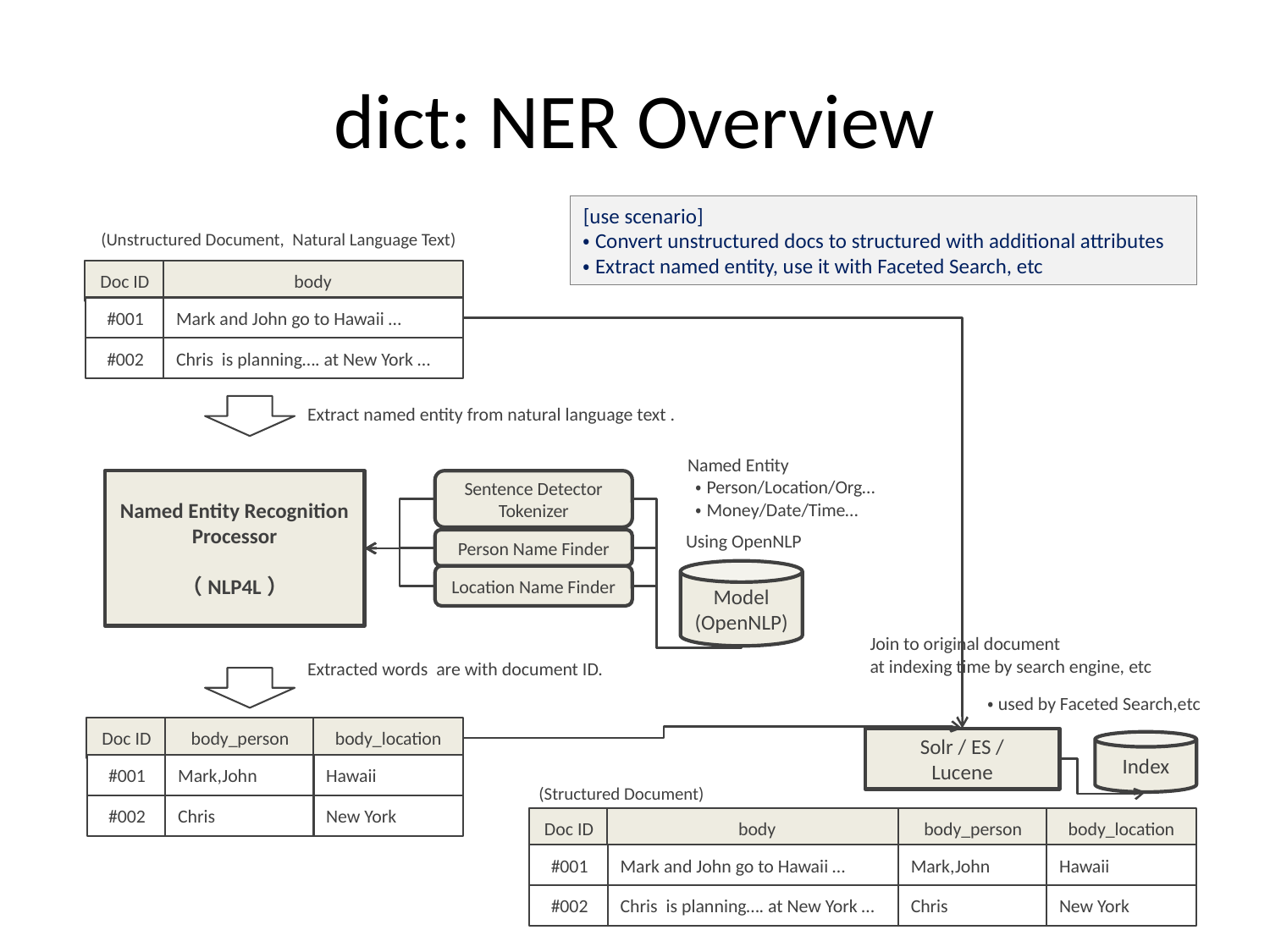

# dict: NER Overview
[use scenario]
・Convert unstructured docs to structured with additional attributes
・Extract named entity, use it with Faceted Search, etc
(Unstructured Document,  Natural Language Text)
Doc ID
body
#001
Mark and John go to Hawaii …
#002
Chris  is planning…. at New York …

Extract named entity from natural language text .
Named Entity
 ・Person/Location/Org…
 ・Money/Date/Time…
Named Entity Recognition
Processor

（NLP4L）
Sentence Detector
Tokenizer
Using OpenNLP
Person Name Finder
Model
(OpenNLP)
Location Name Finder
Join to original document
at indexing time by search engine, etc
Extracted words  are with document ID.

・used by Faceted Search,etc
Doc ID
body_person
body_location
Solr / ES /
Lucene
Index
#001
Mark,John
Hawaii
(Structured Document)
#002
Chris
New York
Doc ID
body
body_person
body_location
#001
Mark and John go to Hawaii …
Mark,John
Hawaii
#002
Chris  is planning…. at New York …
Chris
New York